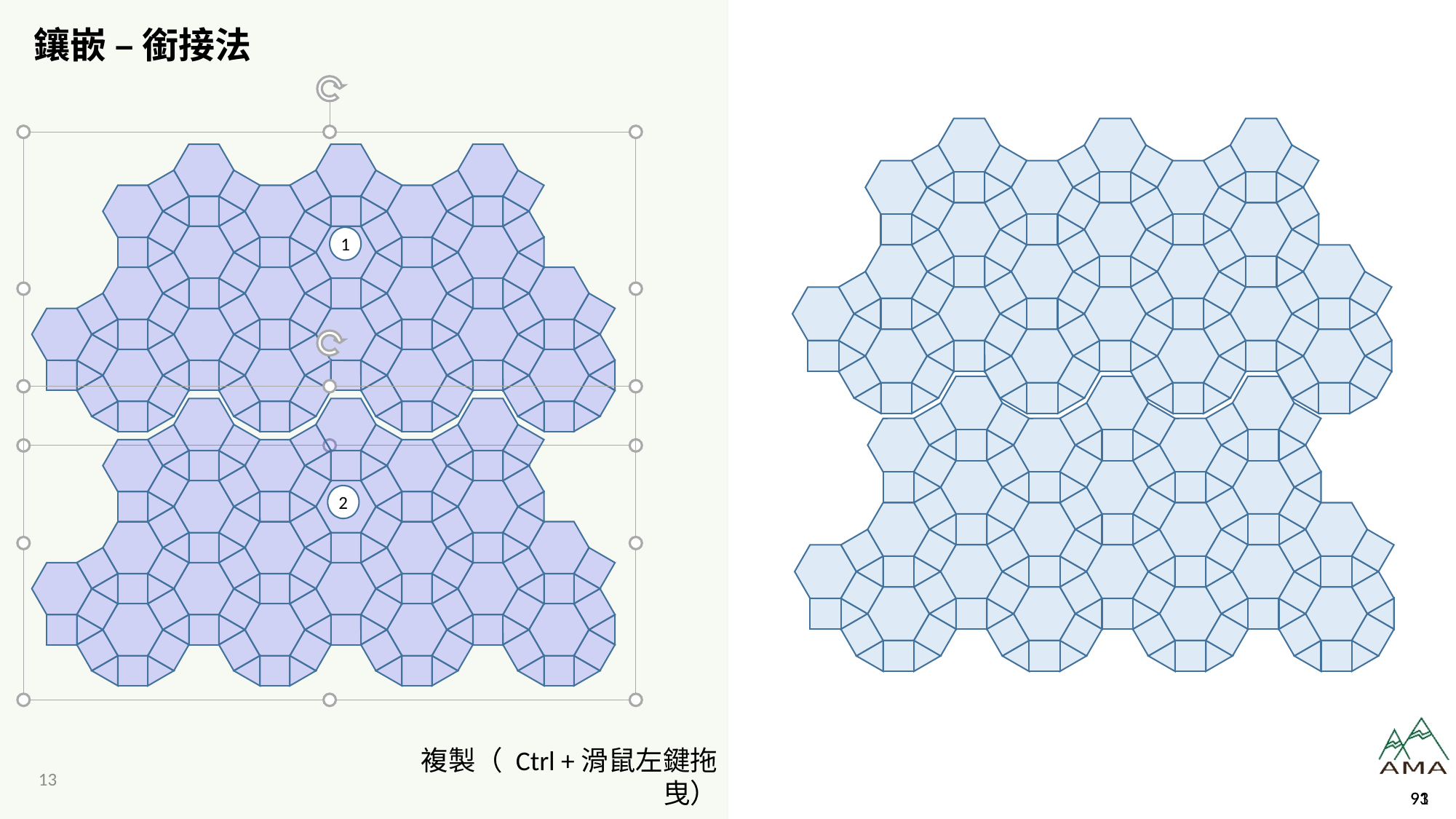

# 鑲嵌 – 銜接法

1

2
複製（ Ctrl +滑鼠左鍵拖曳）
91
93